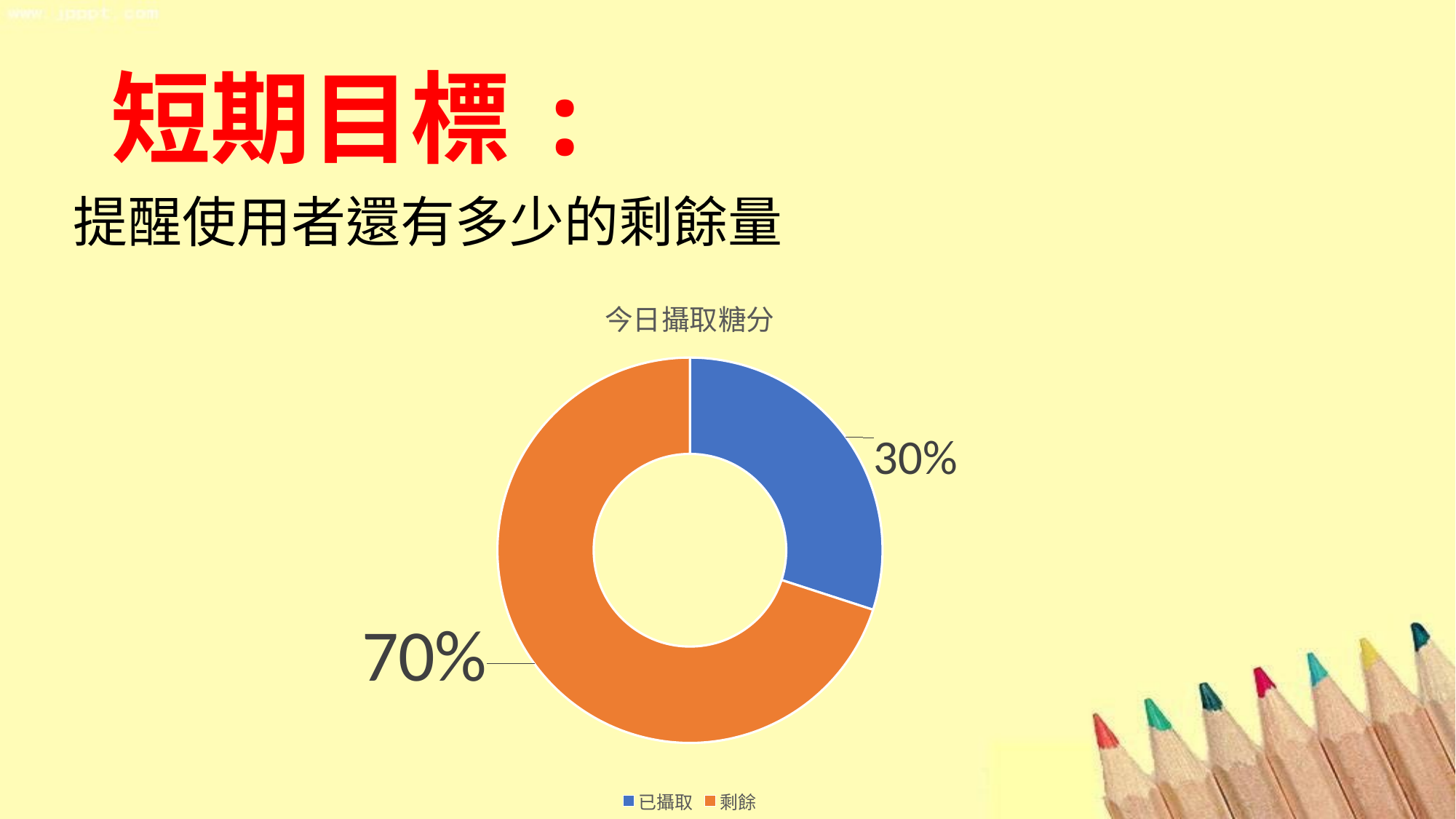

# 短期目標:
提醒使用者還有多少的剩餘量

### Chart:

| Category | 今日攝取糖分 |
|---|---|
| 已攝取 | 0.3 |
| 剩餘 | 0.7 |